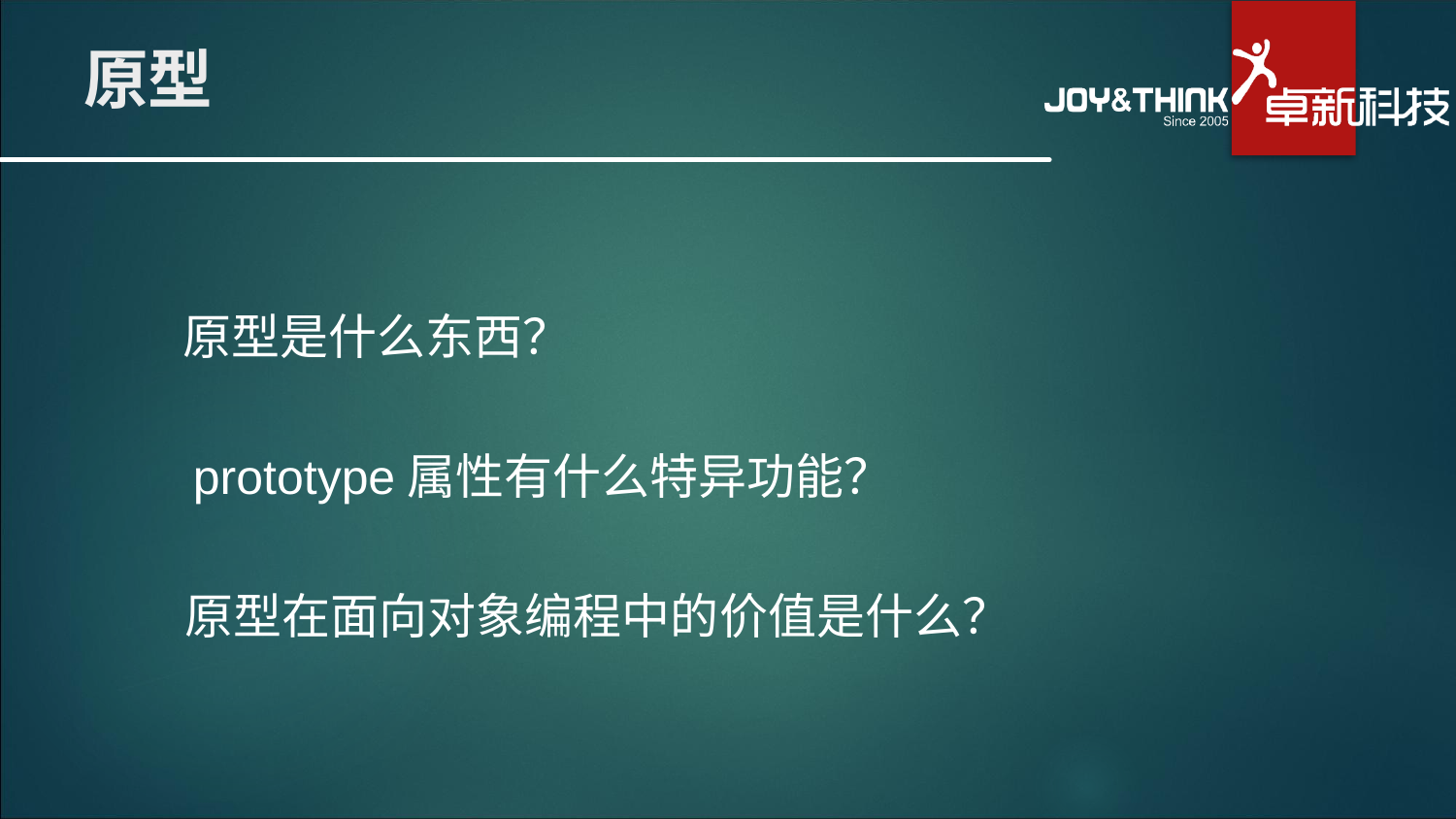

# 原型
原型是什么东西？
prototype属性有什么特异功能？
原型在面向对象编程中的价值是什么？